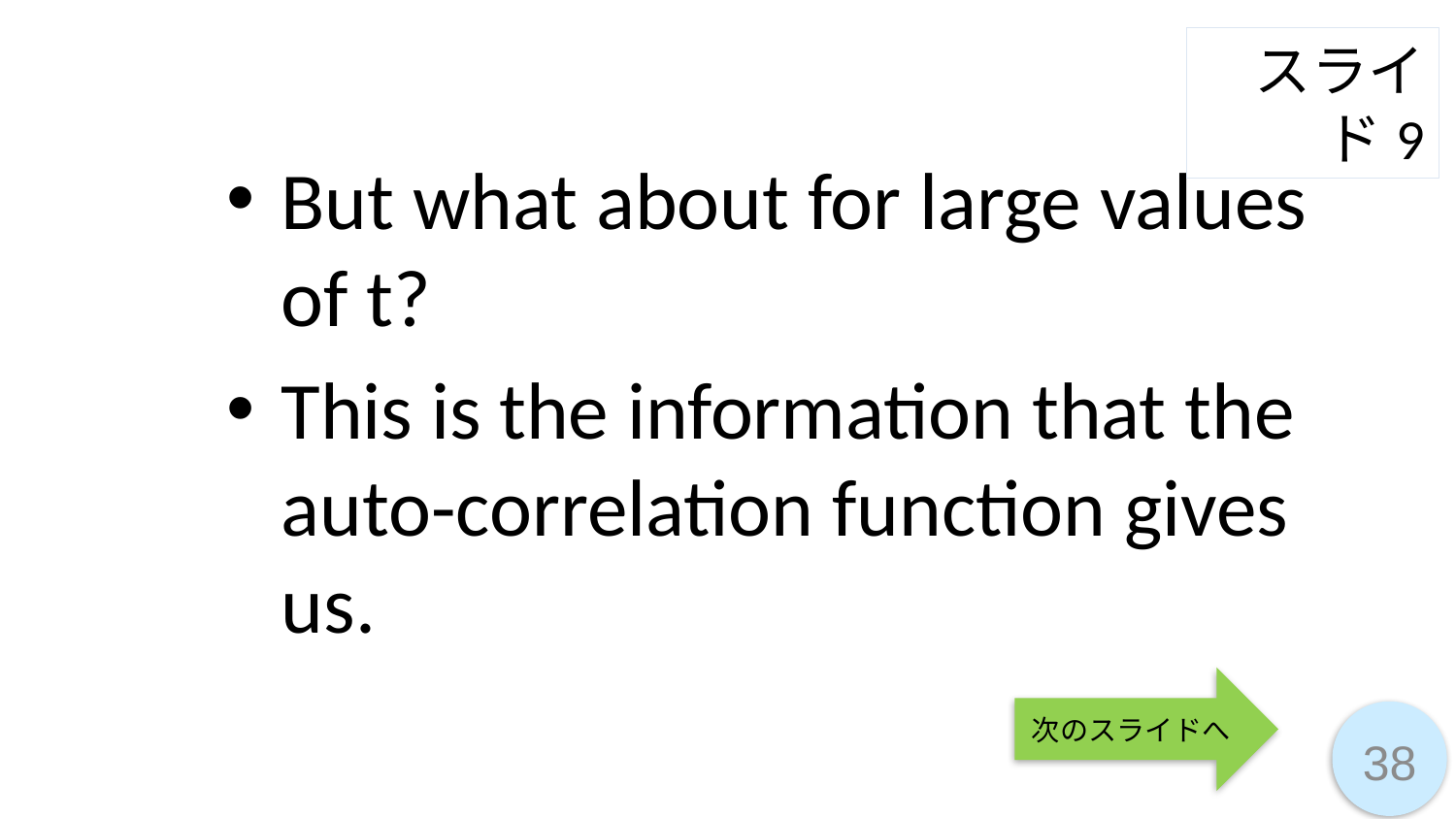

スライド9
But what about for large values of t?
This is the information that the auto-correlation function gives us.
次のスライドへ
38